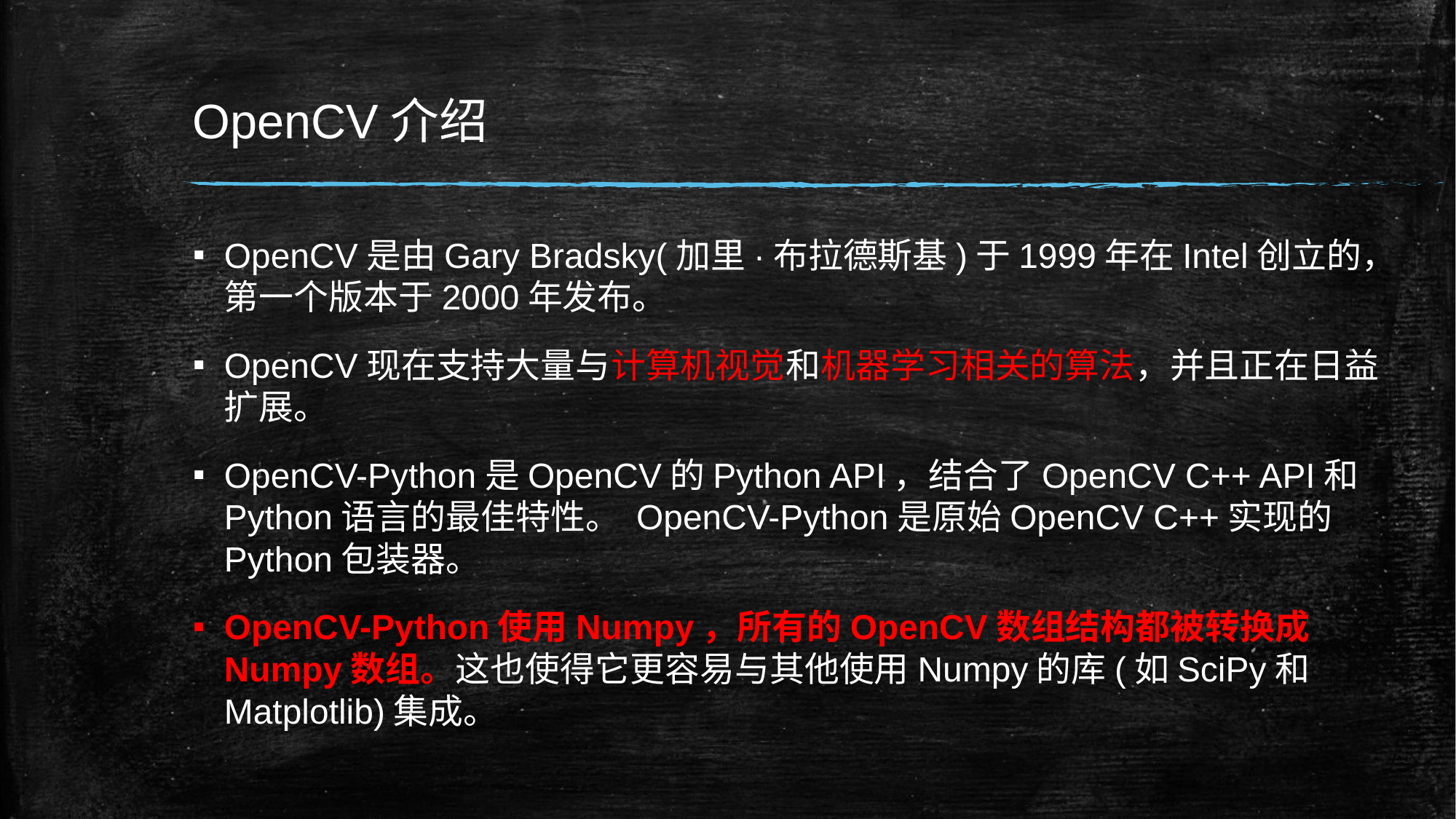

# OpenCV介绍
OpenCV是由Gary Bradsky(加里·布拉德斯基)于1999年在Intel创立的，第一个版本于2000年发布。
OpenCV现在支持大量与计算机视觉和机器学习相关的算法，并且正在日益扩展。
OpenCV-Python是OpenCV的Python API，结合了OpenCV C++ API和Python语言的最佳特性。 OpenCV-Python是原始OpenCV C++实现的Python包装器。
OpenCV-Python使用Numpy，所有的OpenCV数组结构都被转换成Numpy数组。这也使得它更容易与其他使用Numpy的库(如SciPy和Matplotlib)集成。